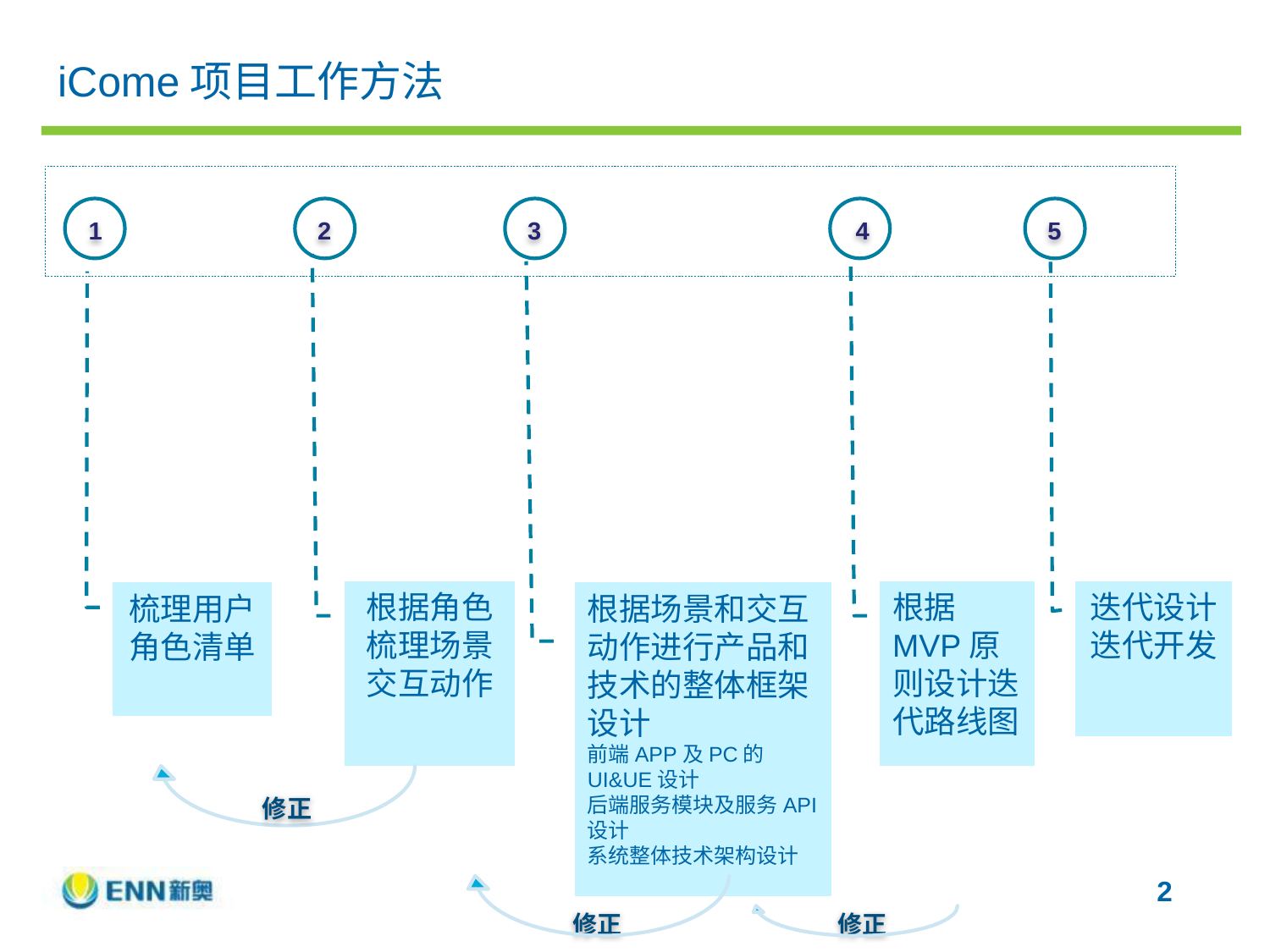

# iCome项目工作方法

1

2

3

4

5
根据角色梳理场景交互动作
根据MVP原则设计迭代路线图
迭代设计
迭代开发
梳理用户角色清单
根据场景和交互动作进行产品和技术的整体框架设计
前端APP及PC的UI&UE设计
后端服务模块及服务API设计
系统整体技术架构设计

修正
2

修正
修正